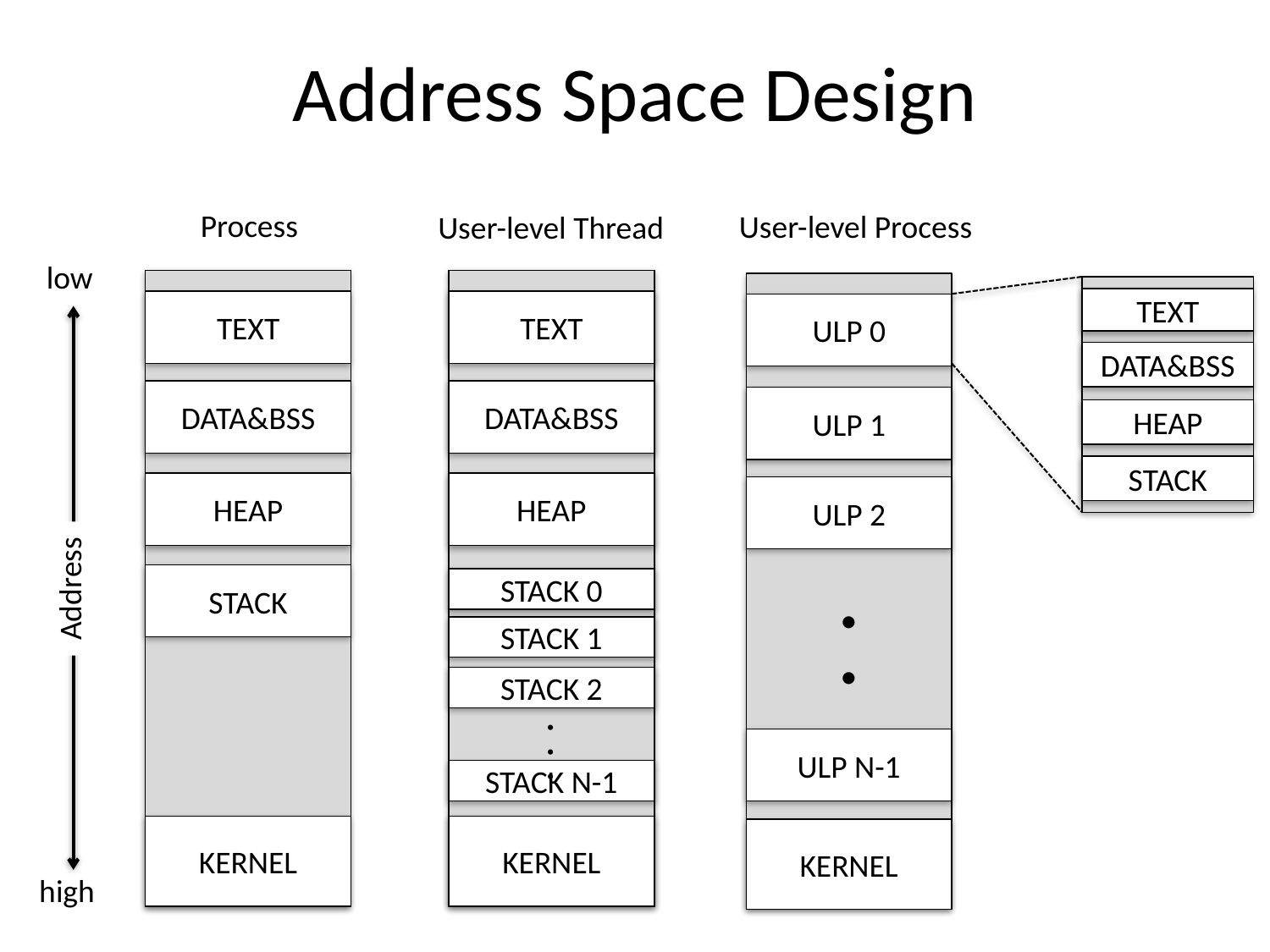

# Address Space Design
Process
User-level Process
User-level Thread
low

TEXT
TEXT
TEXT
ULP 0
DATA&BSS
DATA&BSS
DATA&BSS
ULP 1
HEAP
STACK
HEAP
HEAP
ULP 2
Address
STACK
STACK 0
・・・
STACK 1
STACK 2
・・・
ULP N-1
STACK N-1
KERNEL
KERNEL
KERNEL
high